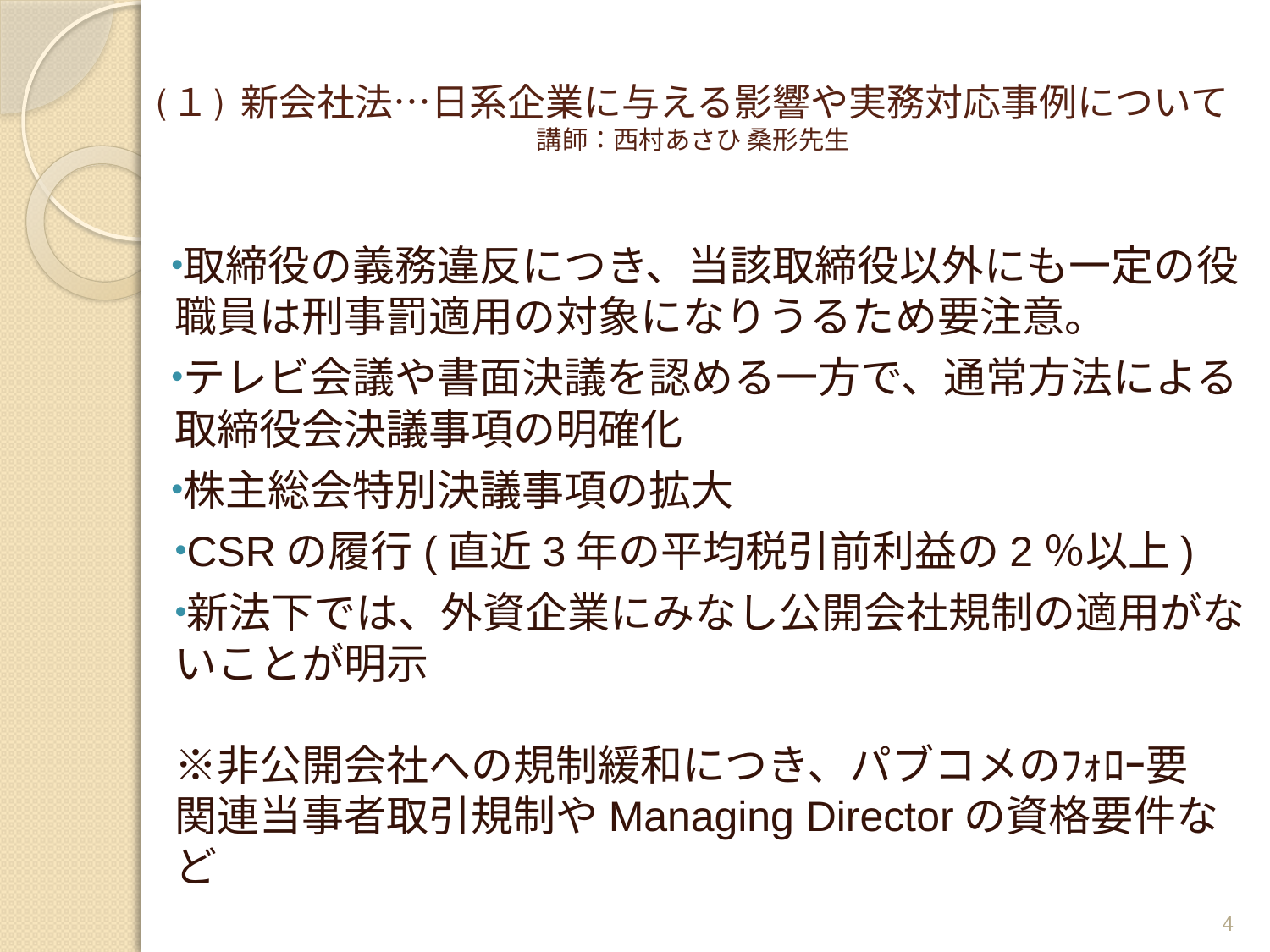

# (１) 新会社法…日系企業に与える影響や実務対応事例について 講師：西村あさひ 桑形先生
取締役の義務違反につき、当該取締役以外にも一定の役職員は刑事罰適用の対象になりうるため要注意。
テレビ会議や書面決議を認める一方で、通常方法による取締役会決議事項の明確化
株主総会特別決議事項の拡大
CSRの履行(直近3年の平均税引前利益の2％以上)
新法下では、外資企業にみなし公開会社規制の適用がないことが明示
※非公開会社への規制緩和につき、パブコメのﾌｫﾛｰ要
関連当事者取引規制やManaging Directorの資格要件など

4